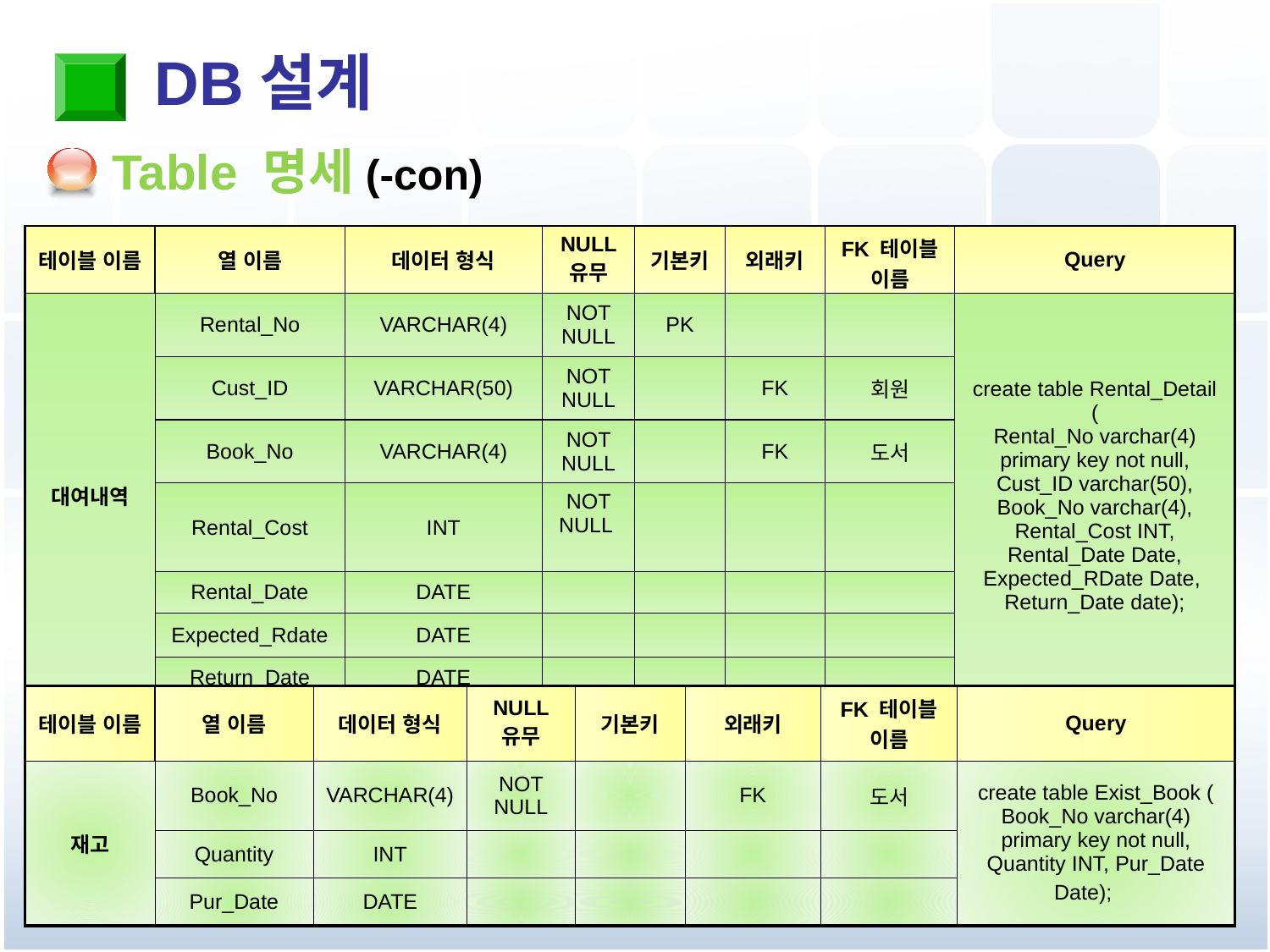

DB설계

Table 명세(-con)

| 테이블 이름 | 열 이름 | 데이터 형식 | NULL 유무 | 기본키 | 외래키 | FK 테이블 이름 | Query |
| --- | --- | --- | --- | --- | --- | --- | --- |
| 대여내역 | Rental\_No | VARCHAR(4) | NOT NULL | PK |  |  | create table Rental\_Detail ( Rental\_No varchar(4) primary key not null, Cust\_ID varchar(50), Book\_No varchar(4), Rental\_Cost INT, Rental\_Date Date, Expected\_RDate Date, Return\_Date date); |
|  | Cust\_ID | VARCHAR(50) | NOT NULL |  | FK | 회원 |  |
|  | Book\_No | VARCHAR(4) | NOT NULL |  | FK | 도서 |  |
|  | Rental\_Cost | INT | NOT NULL |  |  |  |  |
|  | Rental\_Date | DATE |  |  |  |  |  |
|  | Expected\_Rdate | DATE |  |  |  |  |  |
|  | Return\_Date | DATE |  |  |  |  |  |
| 테이블 이름 | 열 이름 | 데이터 형식 | NULL 유무 | 기본키 | 외래키 | FK 테이블 이름 | Query |
| --- | --- | --- | --- | --- | --- | --- | --- |
| 재고 | Book\_No | VARCHAR(4) | NOT NULL |  | FK | 도서 | create table Exist\_Book ( Book\_No varchar(4) primary key not null, Quantity INT, Pur\_Date Date); |
|  | Quantity | INT |  |  |  |  |  |
|  | Pur\_Date | DATE |  |  |  |  |  |